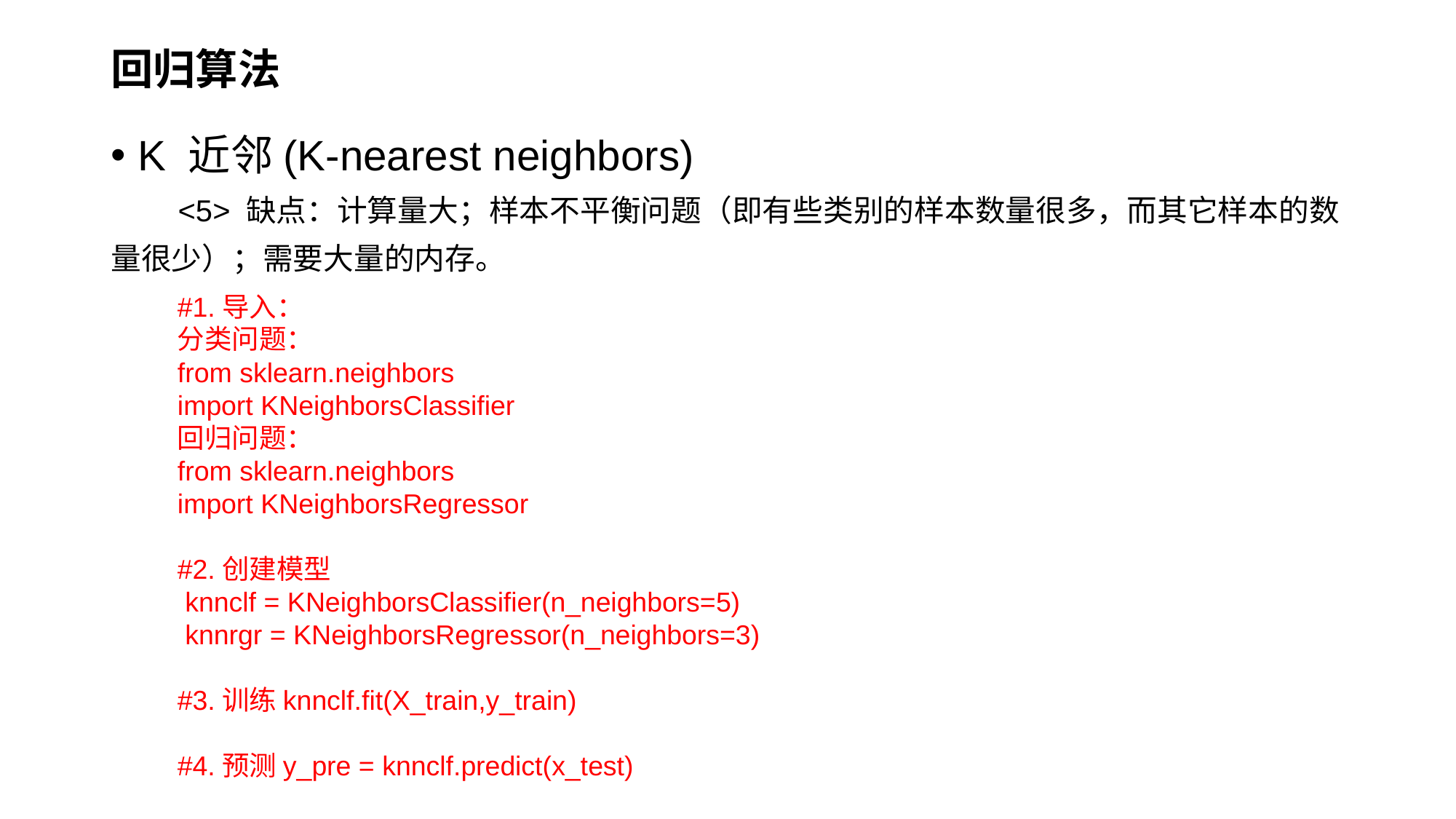

# 回归算法
K 近邻(K-nearest neighbors)
        <5> 缺点：计算量大；样本不平衡问题（即有些类别的样本数量很多，而其它样本的数
量很少）；需要大量的内存。
#1.导入：
分类问题：
from sklearn.neighbors
import KNeighborsClassifier
回归问题：
from sklearn.neighbors
import KNeighborsRegressor

#2.创建模型
 knnclf = KNeighborsClassifier(n_neighbors=5)
 knnrgr = KNeighborsRegressor(n_neighbors=3)

#3.训练knnclf.fit(X_train,y_train)

#4.预测y_pre = knnclf.predict(x_test)